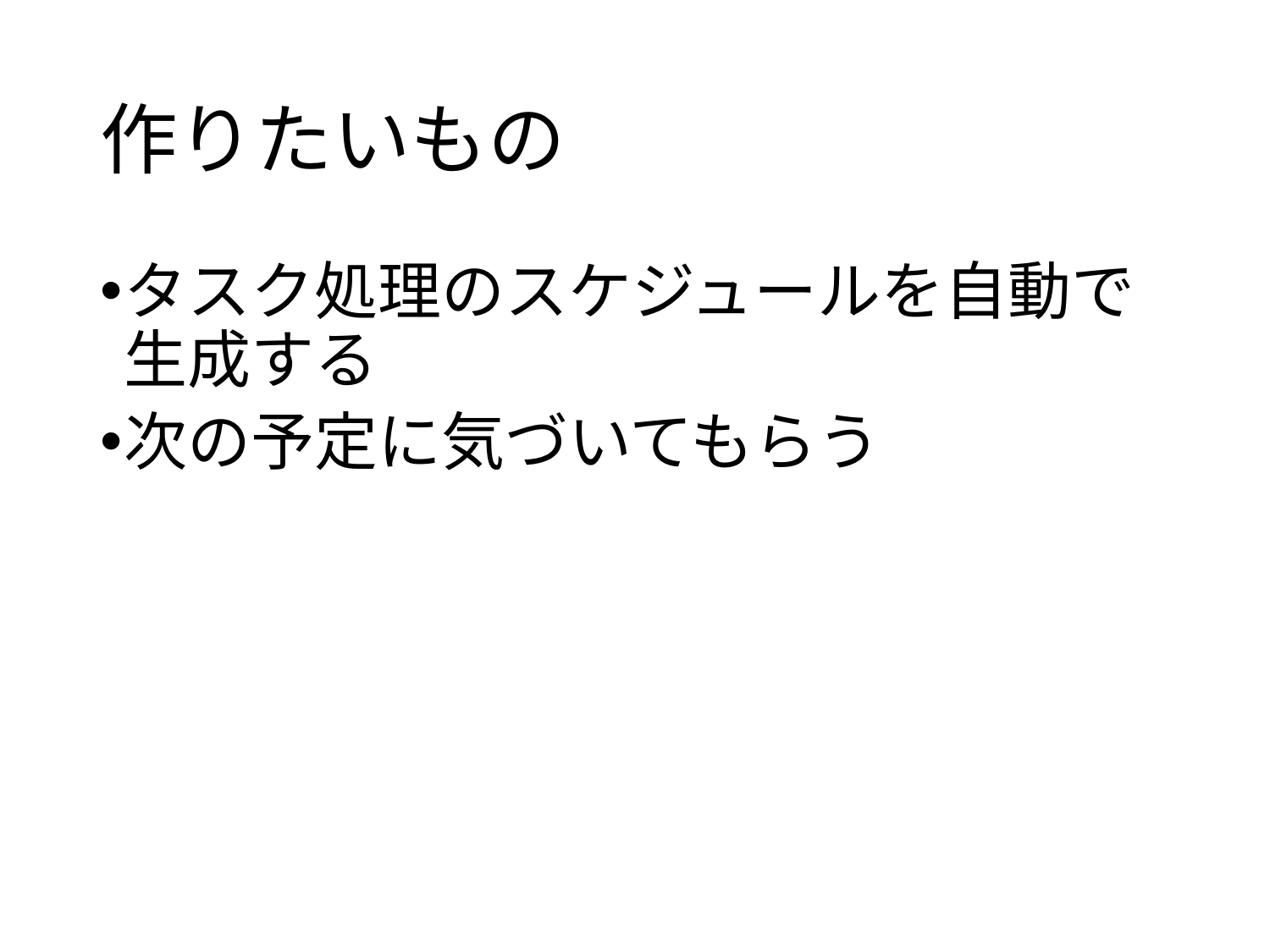

# 作りたいもの
タスク処理のスケジュールを自動で生成する
次の予定に気づいてもらう